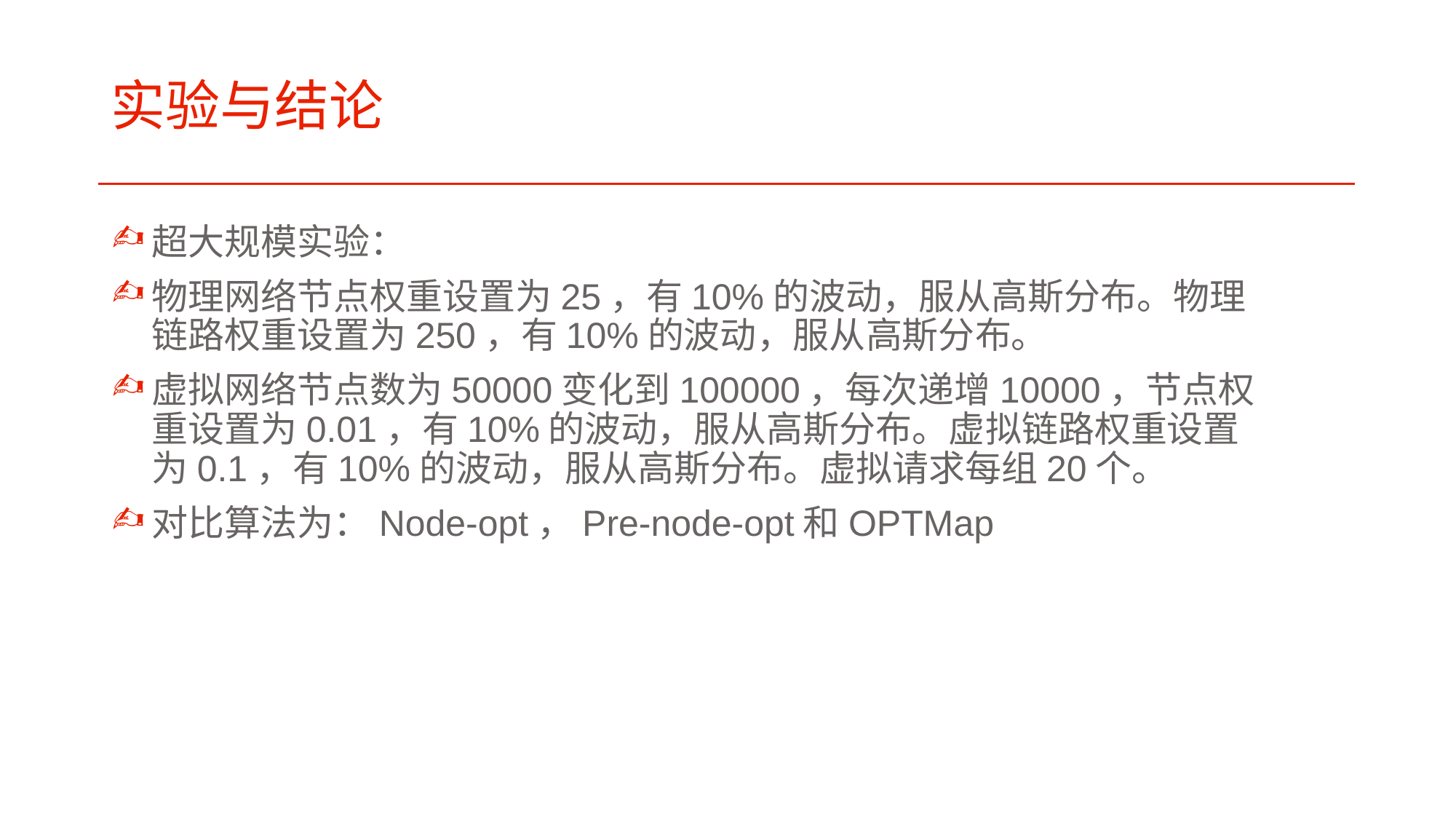

# 实验与结论
超大规模实验：
物理网络节点权重设置为25，有10%的波动，服从高斯分布。物理链路权重设置为250，有10%的波动，服从高斯分布。
虚拟网络节点数为50000变化到100000，每次递增10000，节点权重设置为0.01，有10%的波动，服从高斯分布。虚拟链路权重设置为0.1，有10%的波动，服从高斯分布。虚拟请求每组20个。
对比算法为：Node-opt，Pre-node-opt和OPTMap